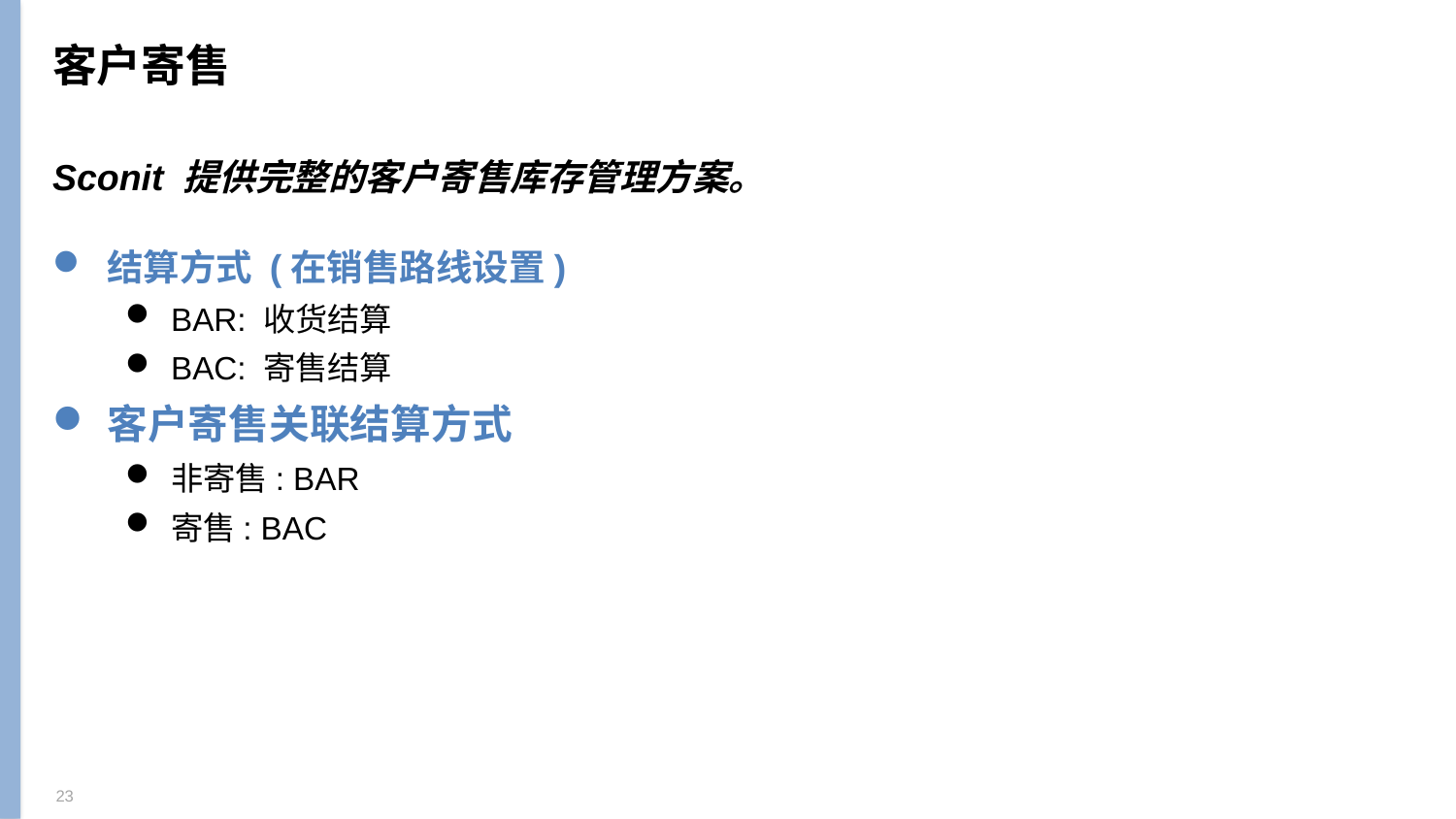

# 客户寄售
Sconit 提供完整的客户寄售库存管理方案。

结算方式 (在销售路线设置)
BAR: 收货结算
BAC: 寄售结算
客户寄售关联结算方式
非寄售: BAR
寄售: BAC
23